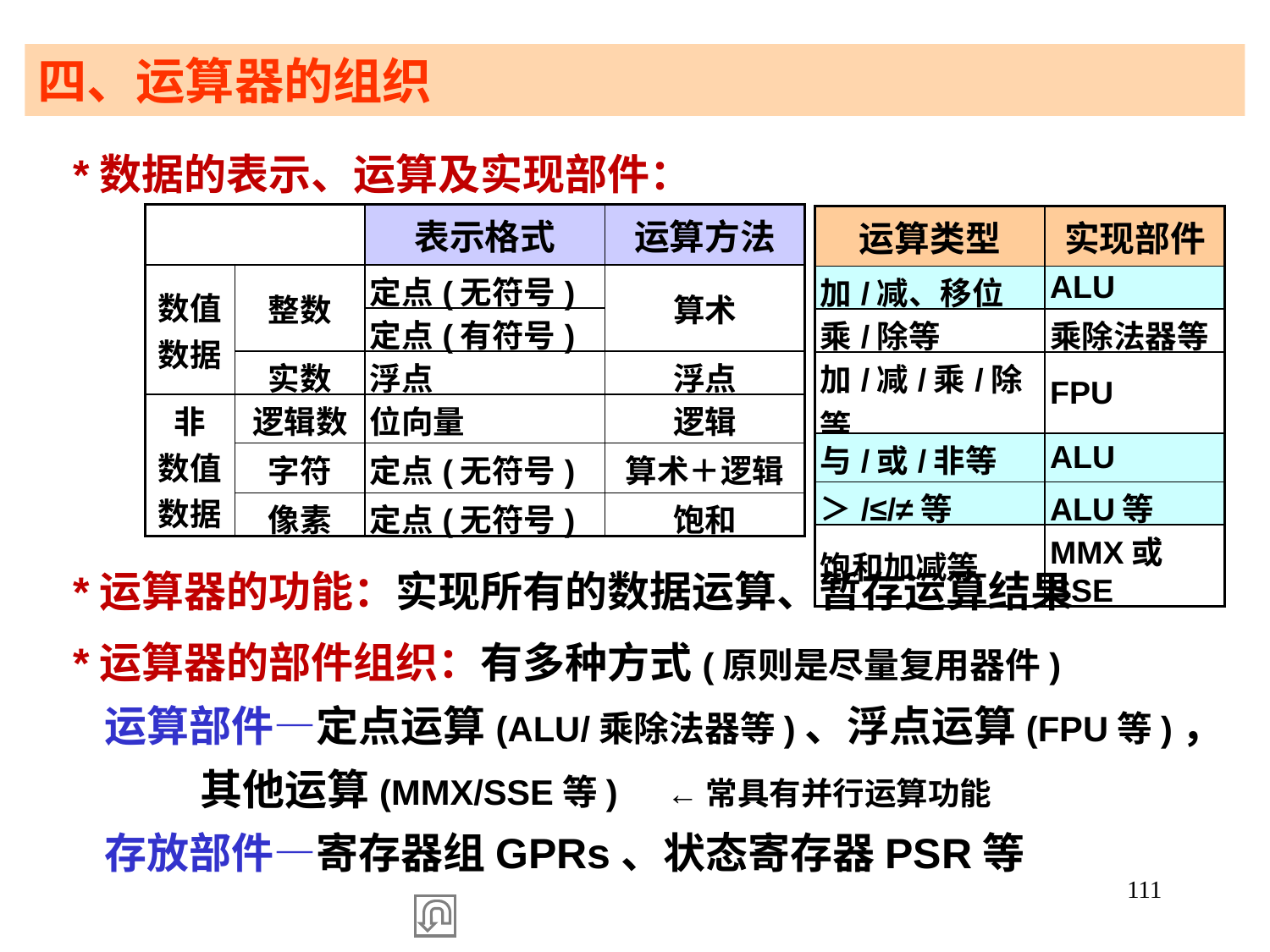

四、运算器的组织
   *数据的表示、运算及实现部件：
|  |  | 表示格式 | 运算方法 |
| --- | --- | --- | --- |
| 数值 数据 | 整数 | 定点(无符号) | 算术 |
|  |  | 定点(有符号) |  |
|  | 实数 | 浮点 | 浮点 |
| 非 数值 数据 | 逻辑数 | 位向量 | 逻辑 |
|  | 字符 | 定点(无符号) | 算术＋逻辑 |
|  | 像素 | 定点(无符号) | 饱和 |
| 运算类型 | 实现部件 |
| --- | --- |
| 加/减、移位 | ALU |
| 乘/除等 | 乘除法器等 |
| 加/减/乘/除等 | FPU |
| 与/或/非等 | ALU |
| ＞/≤/≠等 | ALU等 |
| 饱和加减等 | MMX或SSE |
   *运算器的功能：实现所有的数据运算、暂存运算结果
   *运算器的部件组织：有多种方式(原则是尽量复用器件)
      运算部件—定点运算(ALU/乘除法器等)、浮点运算(FPU等)，
                其他运算(MMX/SSE等)     ←常具有并行运算功能
      存放部件—寄存器组GPRs、状态寄存器PSR等
111